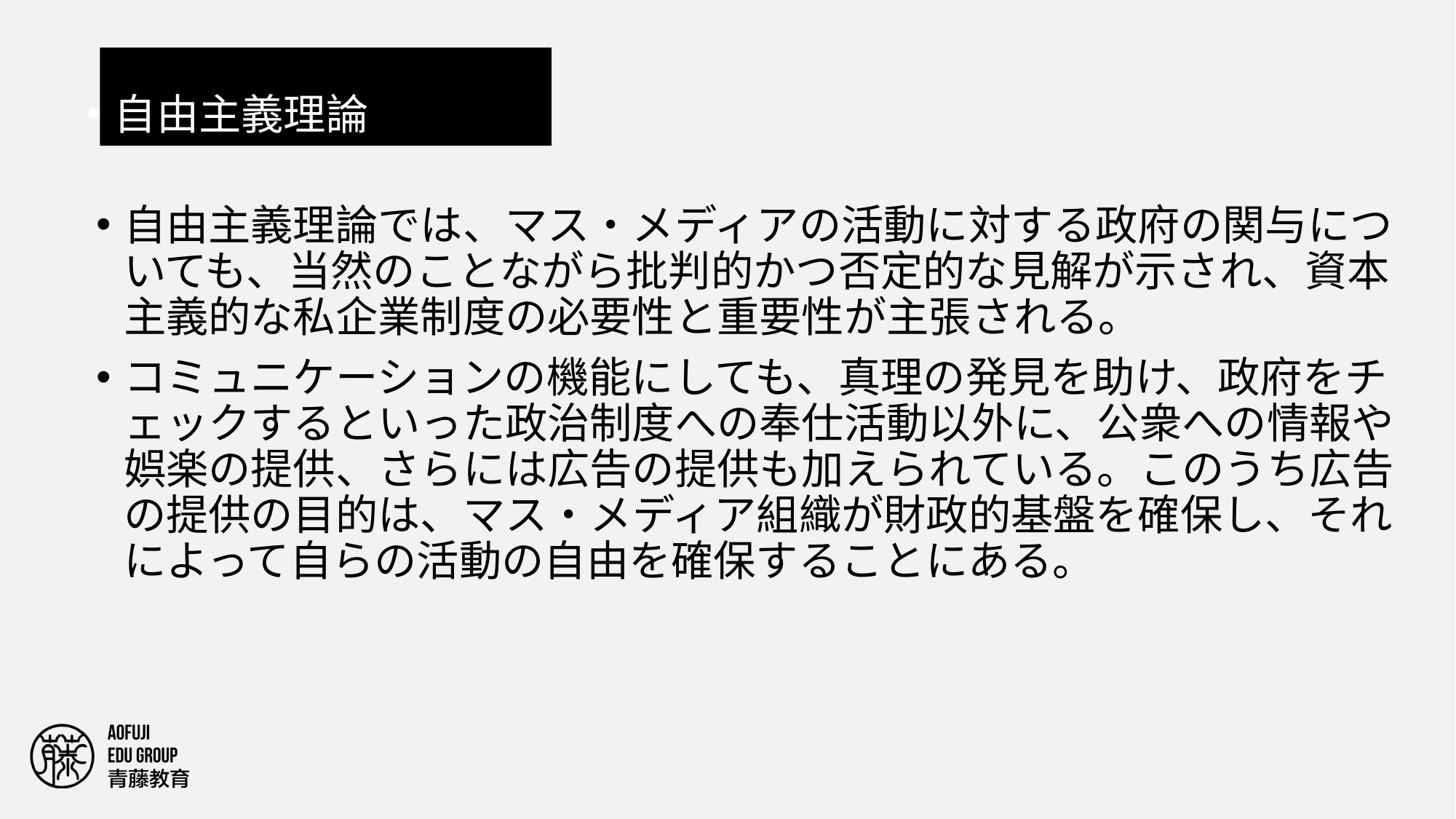

#

自由主義理論
自由主義理論では、マス・メディアの活動に対する政府の関与についても、当然のことながら批判的かつ否定的な見解が示され、資本主義的な私企業制度の必要性と重要性が主張される。
コミュニケーションの機能にしても、真理の発見を助け、政府をチェックするといった政治制度への奉仕活動以外に、公衆への情報や娯楽の提供、さらには広告の提供も加えられている。このうち広告の提供の目的は、マス・メディア組織が財政的基盤を確保し、それによって自らの活動の自由を確保することにある。